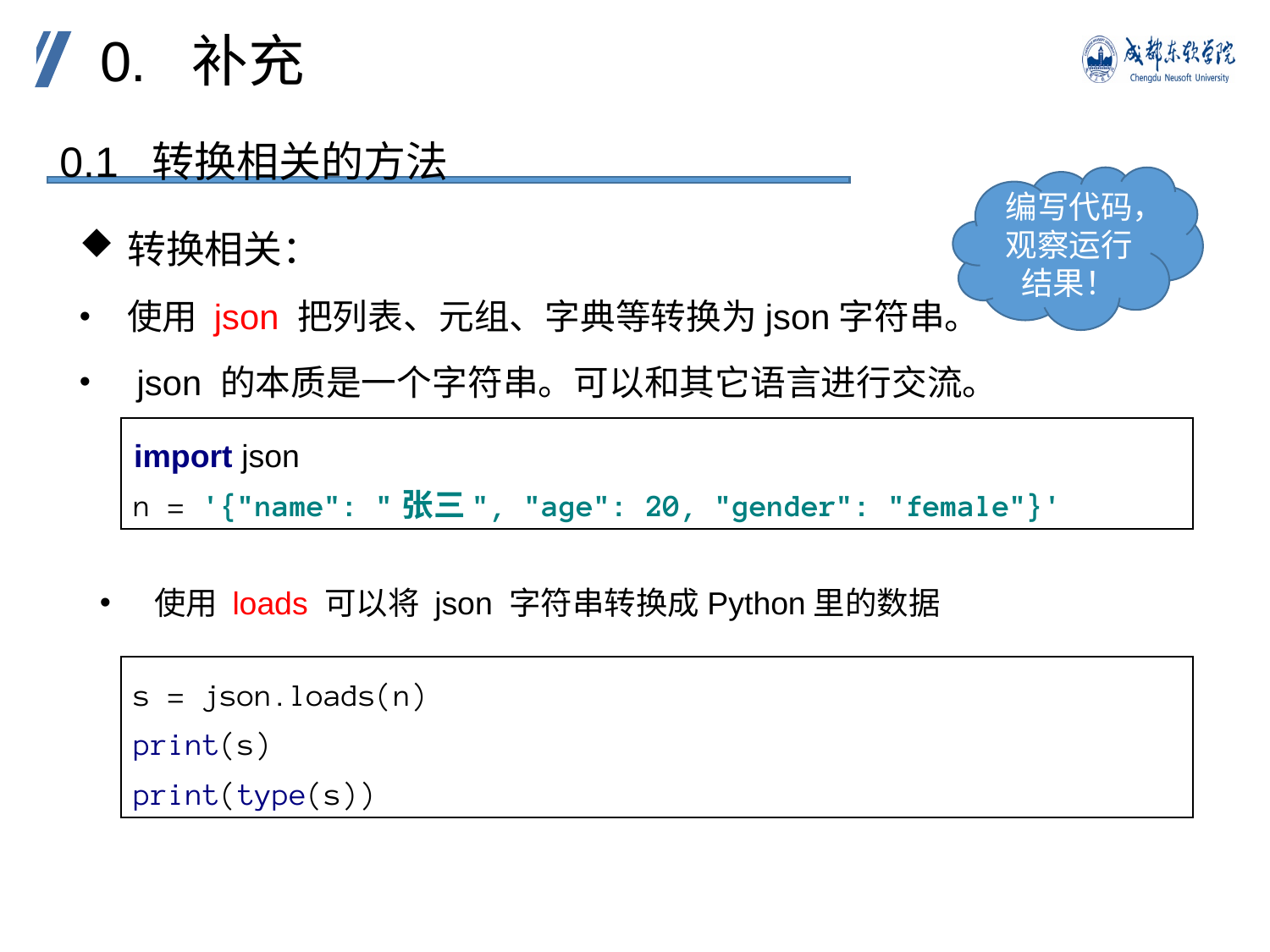

0.  补充
0.1  转换相关的方法
编写代码，观察运行结果！

转换相关：
使用 json 把列表、元组、字典等转换为json字符串。
 json 的本质是一个字符串。可以和其它语言进行交流。

import json
n = '{"name": "张三", "age": 20, "gender": "female"}'
 使用 loads 可以将 json 字符串转换成Python里的数据
s = json.loads(n)
print(s)
print(type(s))